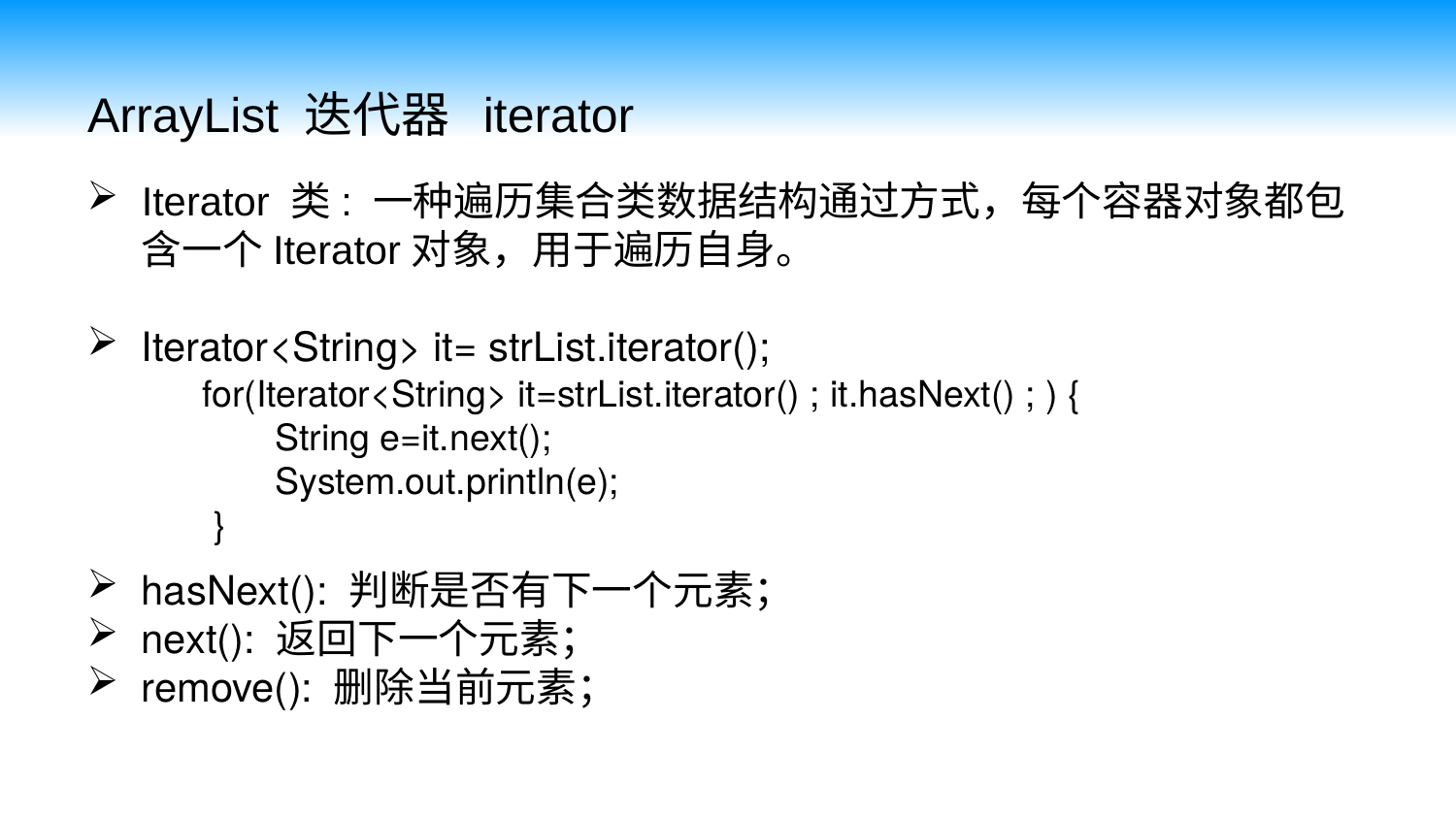

ArrayList 迭代器  iterator
Iterator 类: 一种遍历集合类数据结构通过方式，每个容器对象都包含一个Iterator对象，用于遍历自身。

Iterator<String> it= strList.iterator();

hasNext(): 判断是否有下一个元素；
next(): 返回下一个元素；
remove(): 删除当前元素；
      for(Iterator<String> it=strList.iterator() ; it.hasNext() ; ) {
      String e=it.next();
      System.out.println(e);
}